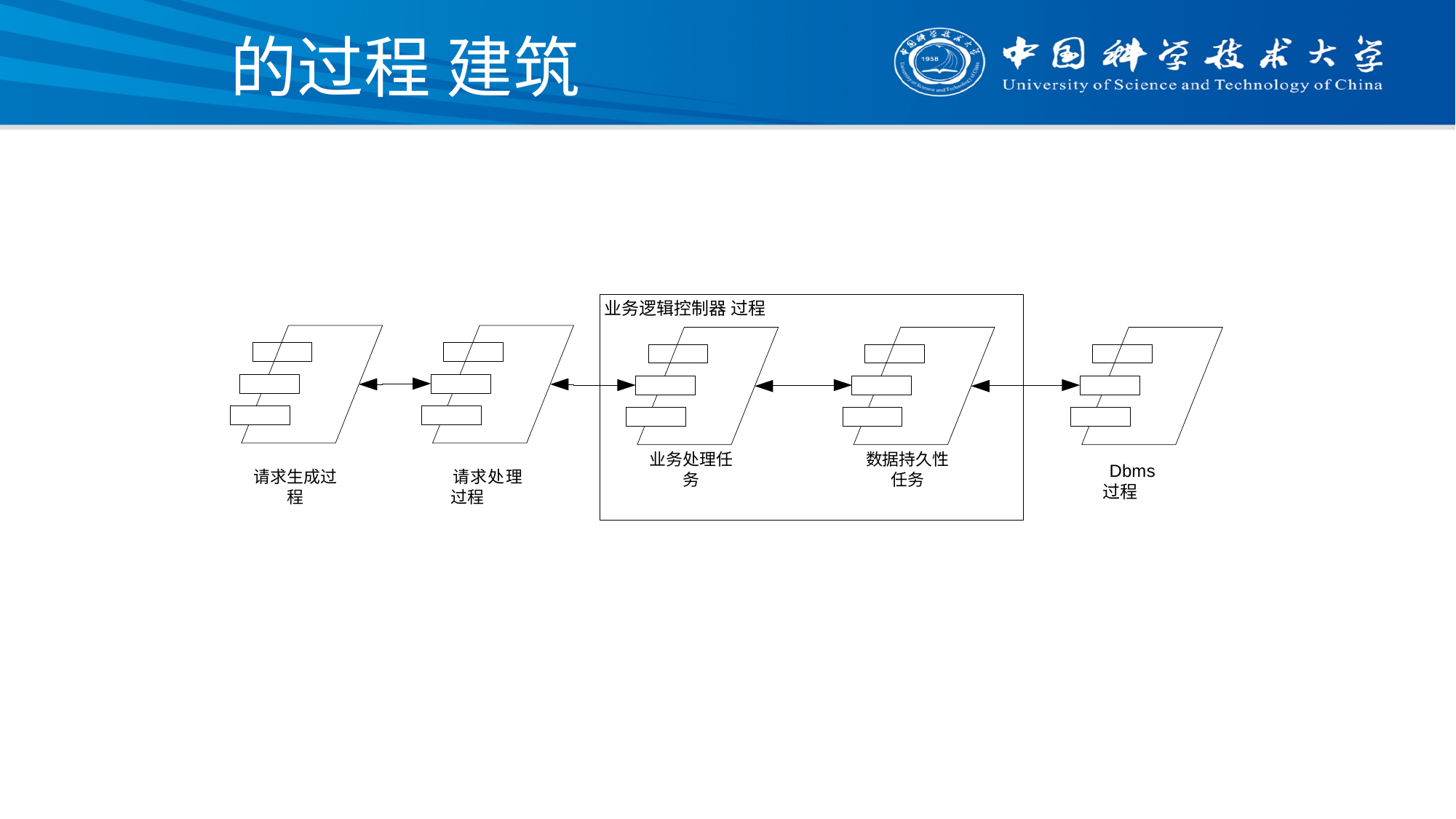

# 的过程 建筑

业务逻辑控制器 过程

业务处理任务
数据持久性任务
Dbms
过程
请求生成过程
请求处理过程